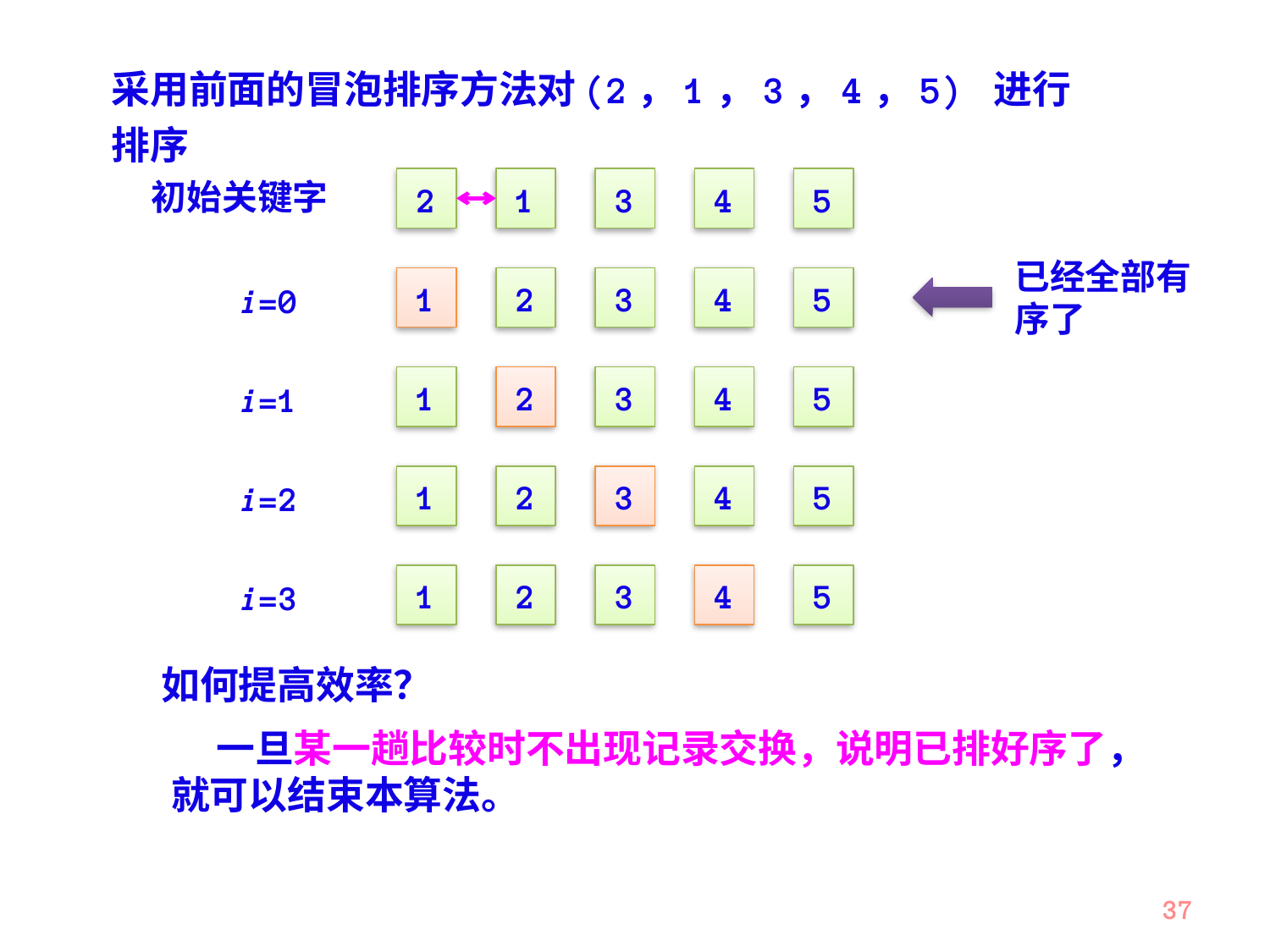

采用前面的冒泡排序方法对(2，1，3，4，5) 进行排序
初始关键字
2
1
3
4
5
已经全部有序了

1
2
3
4
5
i=0
1
2
3
4
5
i=1
1
2
3
4
5
i=2
1
2
3
4
5
i=3
如何提高效率？
    一旦某一趟比较时不出现记录交换，说明已排好序了，就可以结束本算法。
37